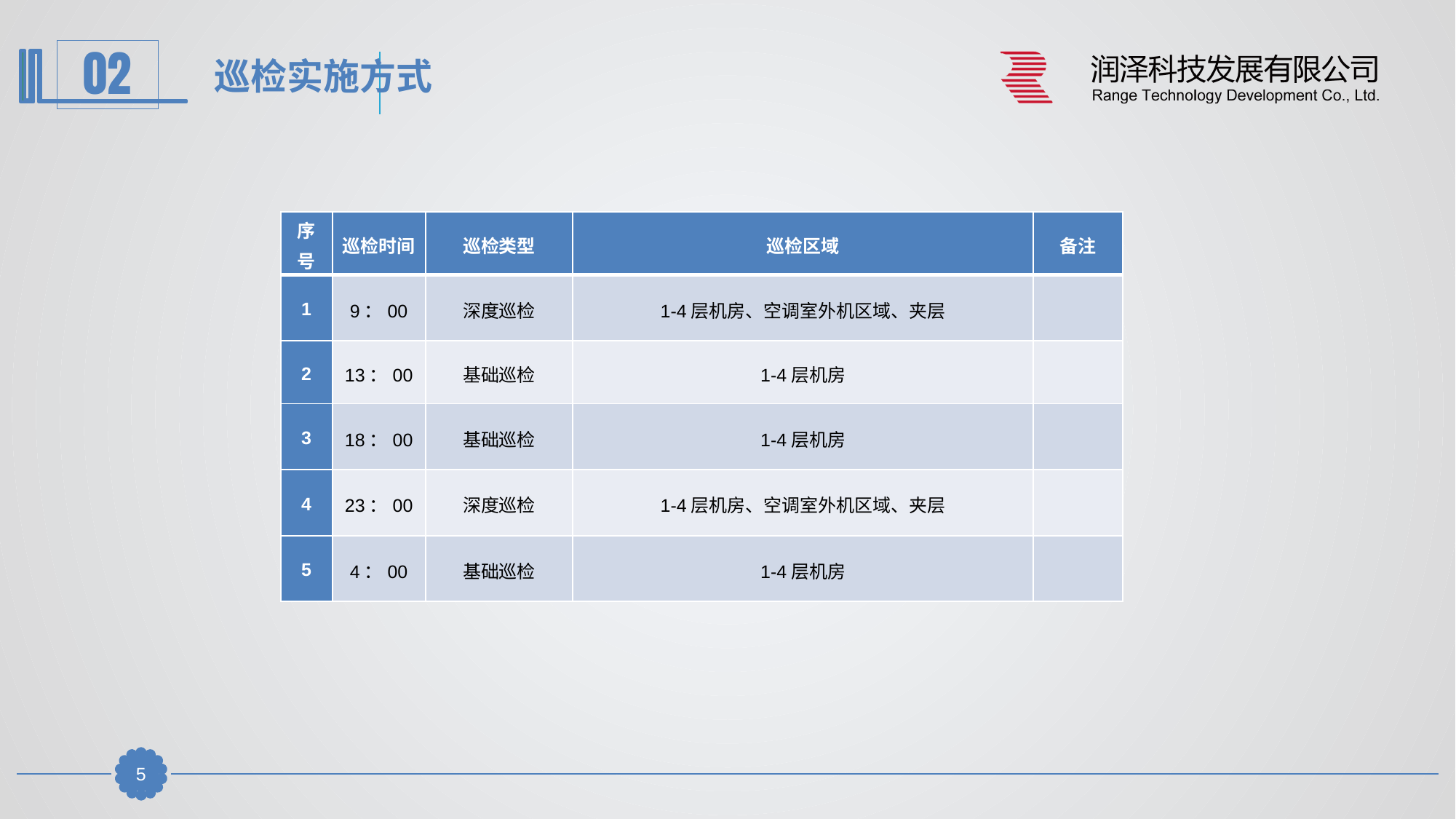

巡检实施方式
| 序号 | 巡检时间 | 巡检类型 | 巡检区域 | 备注 |
| --- | --- | --- | --- | --- |
| 1 | 9：00 | 深度巡检 | 1-4层机房、空调室外机区域、夹层 |  |
| 2 | 13：00 | 基础巡检 | 1-4层机房 |  |
| 3 | 18：00 | 基础巡检 | 1-4层机房 |  |
| 4 | 23：00 | 深度巡检 | 1-4层机房、空调室外机区域、夹层 |  |
| 5 | 4：00 | 基础巡检 | 1-4层机房 |  |
5